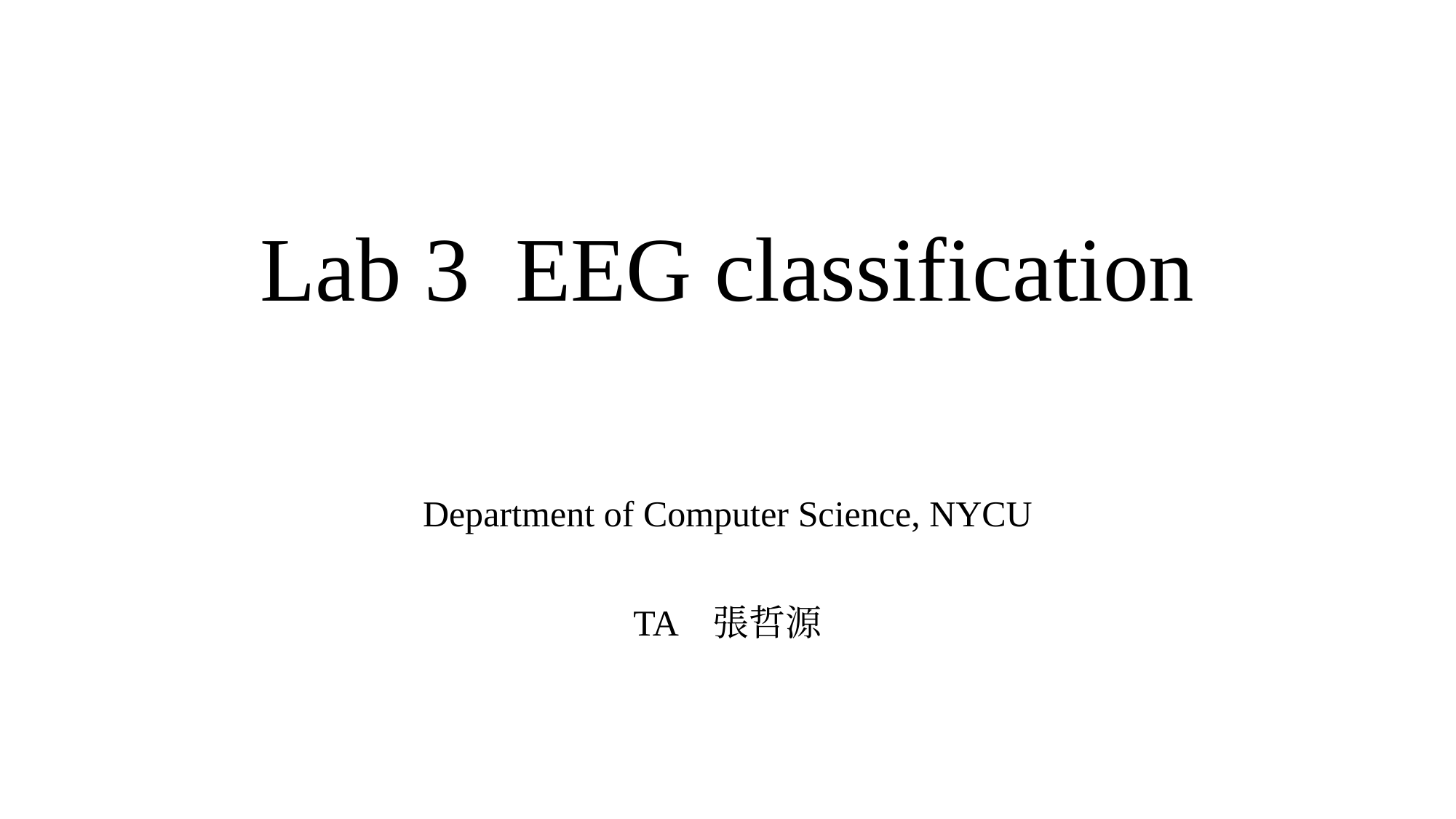

# Lab 3  EEG classification

Department of Computer Science, NYCU

TA   張哲源